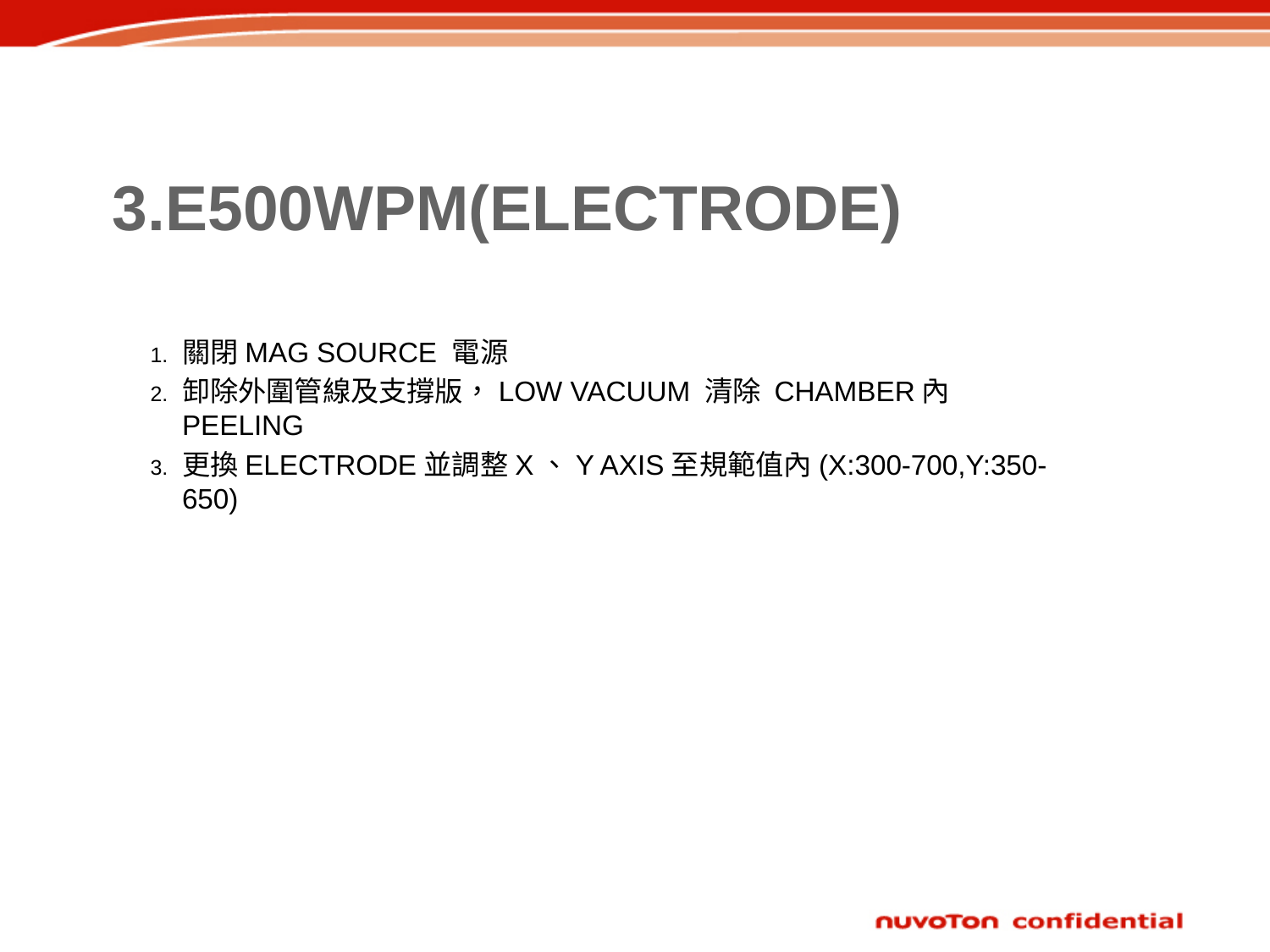

# 3.E500WPM(ELECTRODE)
關閉MAG SOURCE 電源
卸除外圍管線及支撐版，LOW VACUUM 清除 CHAMBER內PEELING
更換ELECTRODE並調整X、Y AXIS至規範值內(X:300-700,Y:350-650)